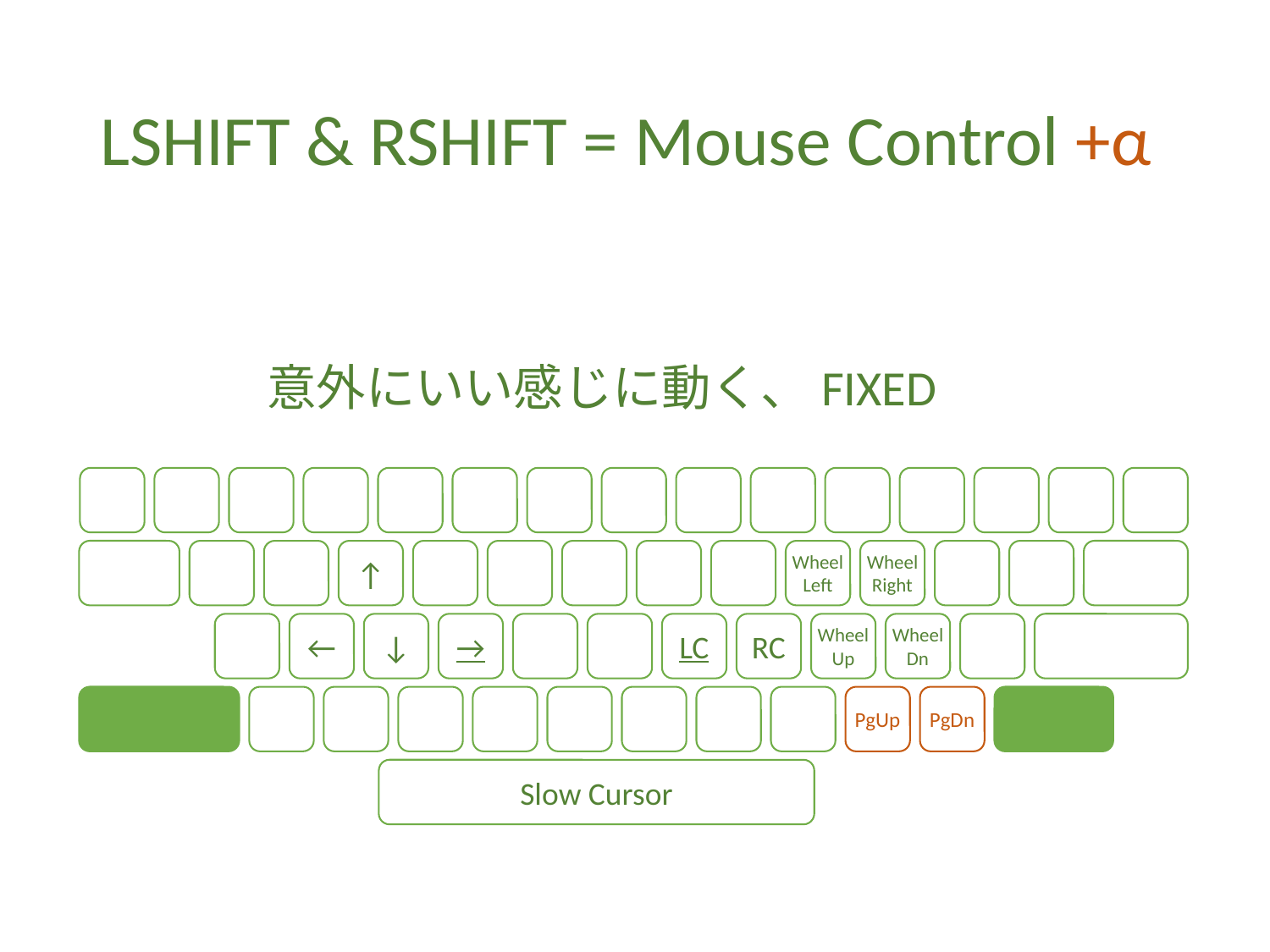

# LSHIFT & RSHIFT = Mouse Control +α
意外にいい感じに動く、FIXED

↑

Wheel
Left
Wheel
Right

←
↓
→

LC
RC
Wheel
Up
Wheel
Dn

PgUp
PgDn

Slow Cursor